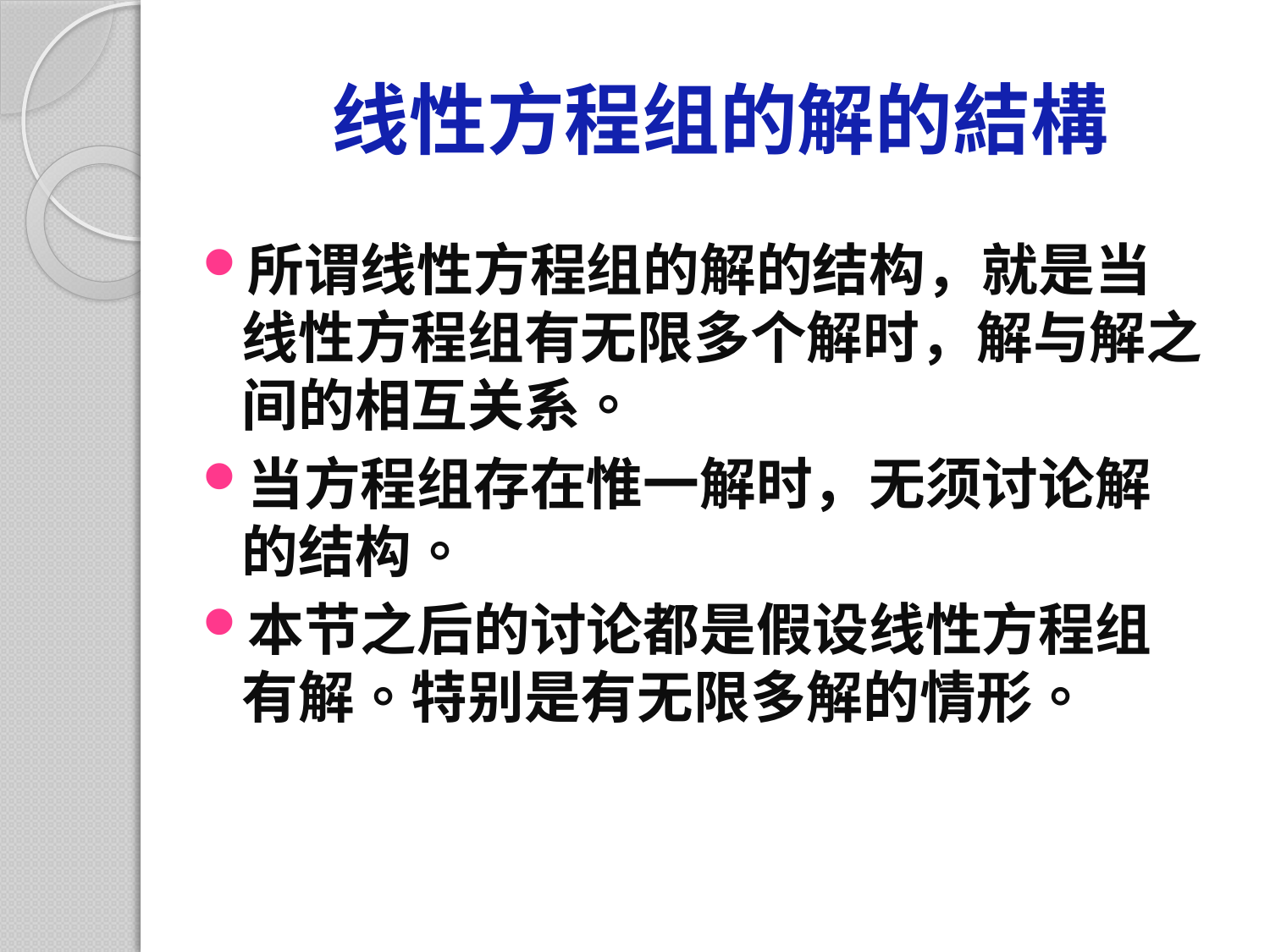

# 线性方程组的解的結構
所谓线性方程组的解的结构，就是当线性方程组有无限多个解时，解与解之间的相互关系。
当方程组存在惟一解时，无须讨论解的结构。
本节之后的讨论都是假设线性方程组有解。特别是有无限多解的情形。